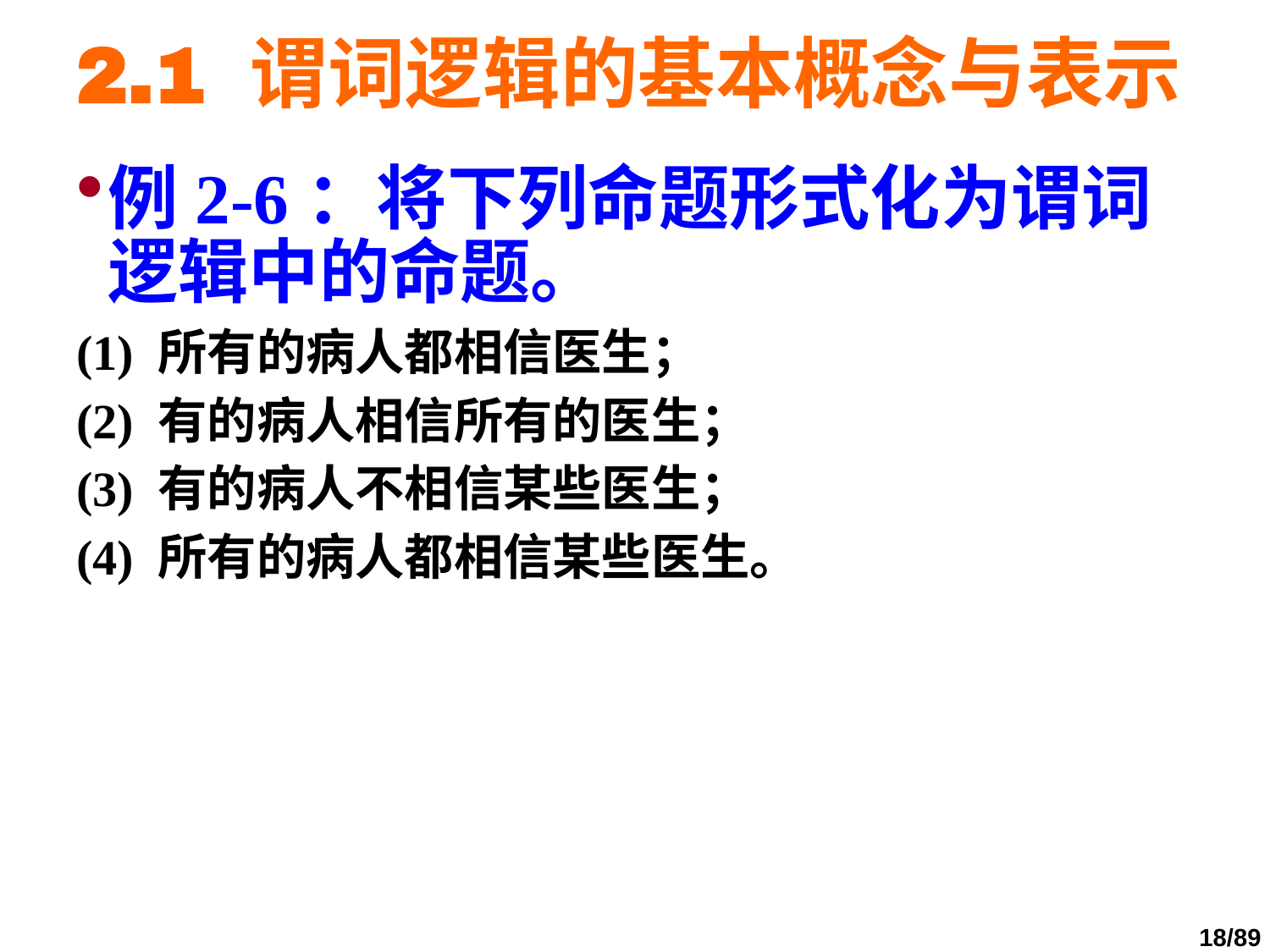

# 2.1 谓词逻辑的基本概念与表示
例2-6：将下列命题形式化为谓词逻辑中的命题。
(1) 所有的病人都相信医生；
(2) 有的病人相信所有的医生；
(3) 有的病人不相信某些医生；
(4) 所有的病人都相信某些医生。